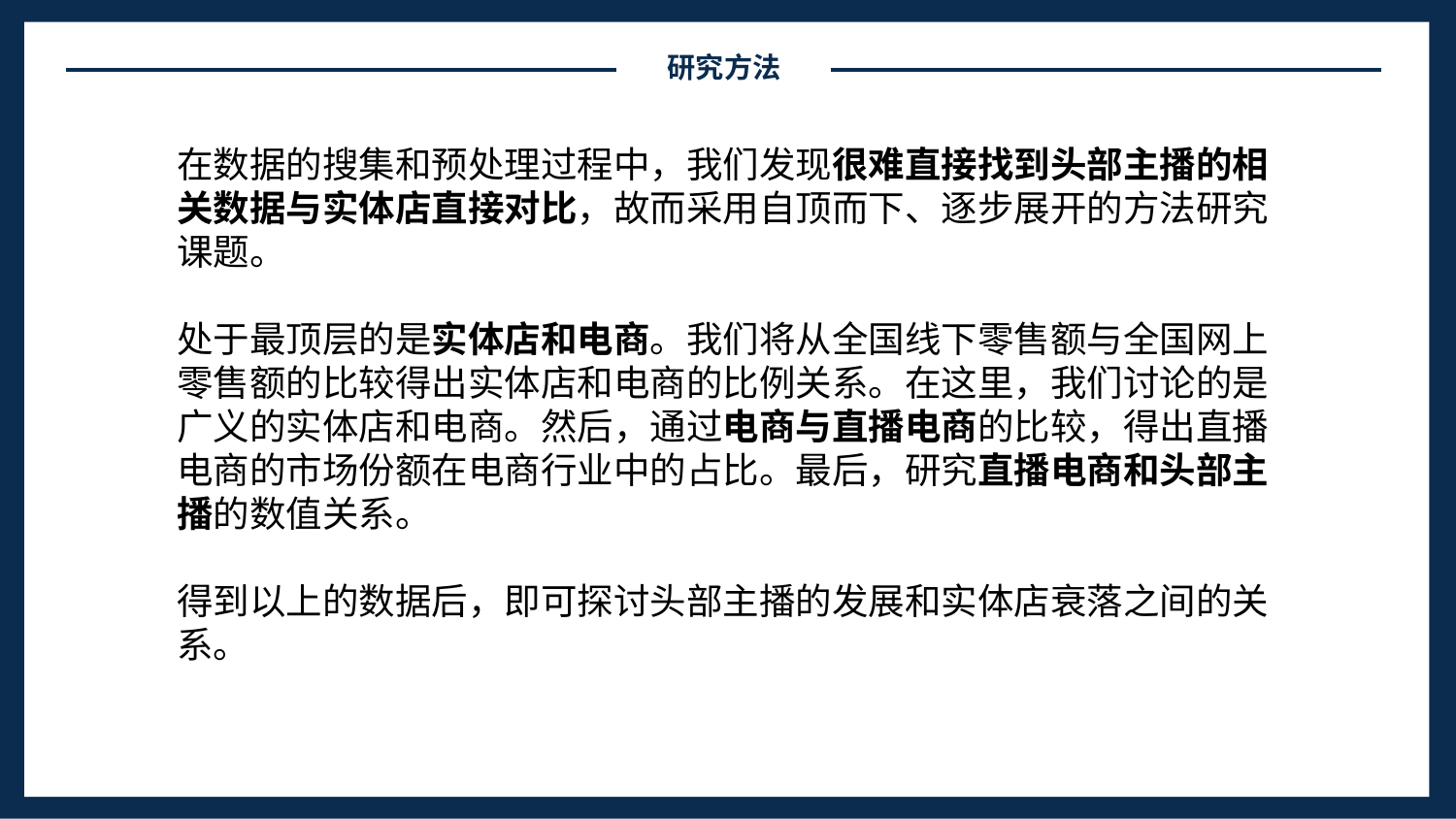

研究方法
在数据的搜集和预处理过程中，我们发现很难直接找到头部主播的相关数据与实体店直接对比，故而采用自顶而下、逐步展开的方法研究课题。

处于最顶层的是实体店和电商。我们将从全国线下零售额与全国网上零售额的比较得出实体店和电商的比例关系。在这里，我们讨论的是广义的实体店和电商。然后，通过电商与直播电商的比较，得出直播电商的市场份额在电商行业中的占比。最后，研究直播电商和头部主播的数值关系。

得到以上的数据后，即可探讨头部主播的发展和实体店衰落之间的关系。